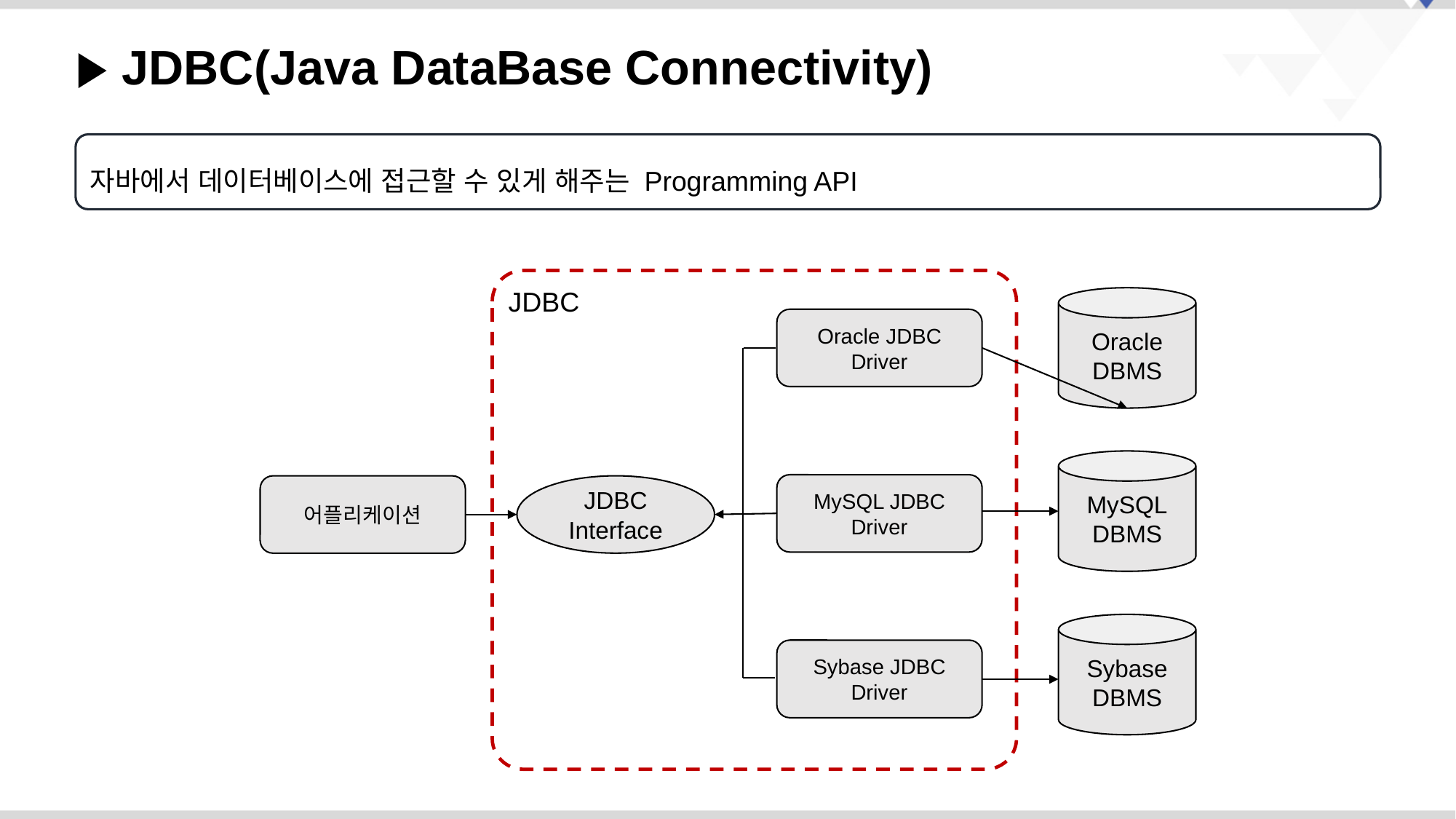

▶ JDBC(Java DataBase Connectivity)
자바에서 데이터베이스에 접근할 수 있게 해주는 Programming API

JDBC
Oracle
DBMS
Oracle JDBC
Driver
MySQL
DBMS
MySQL JDBC
Driver
어플리케이션
JDBC
Interface
Sybase
DBMS
Sybase JDBC
Driver